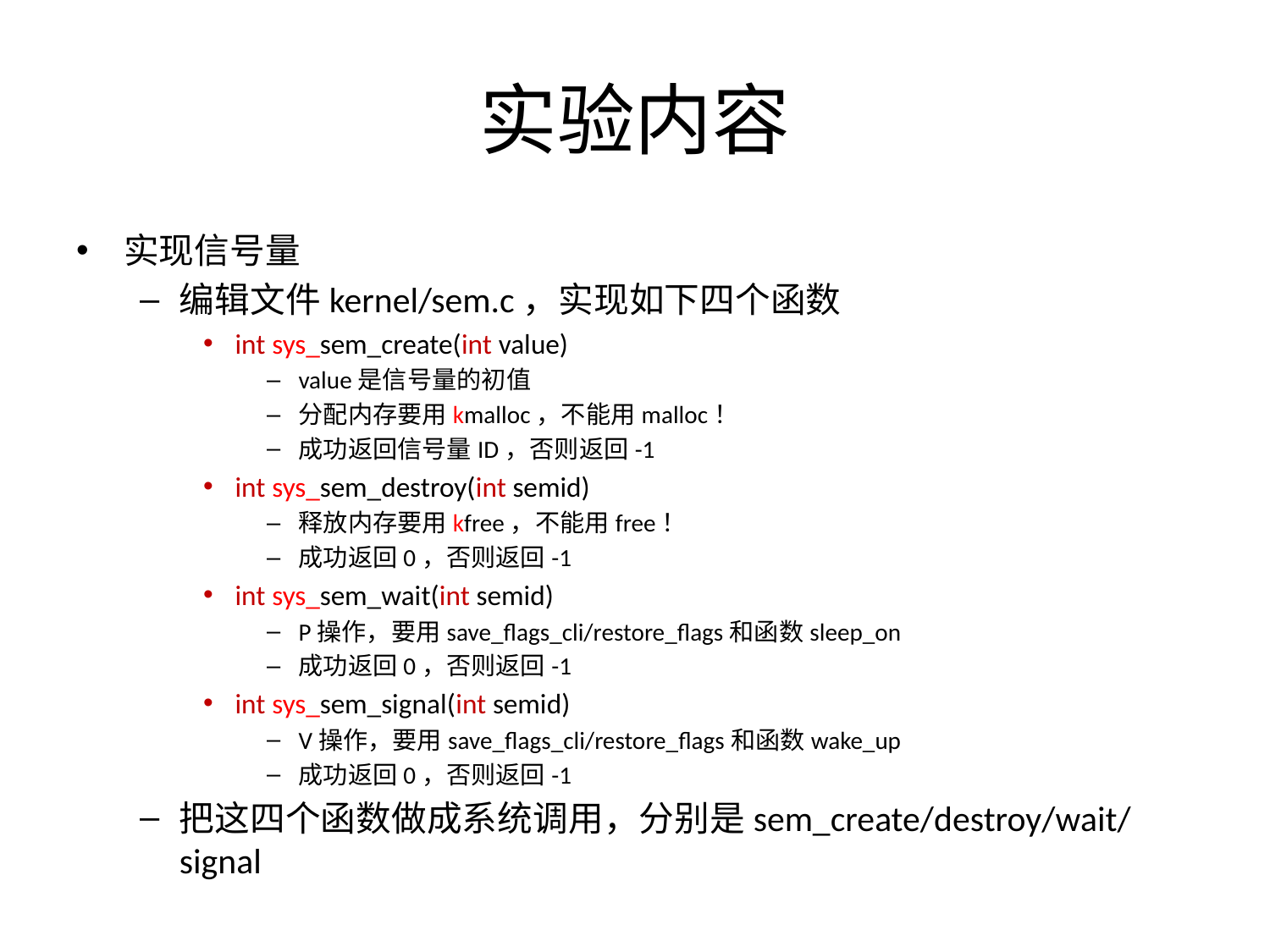

# 实验内容
实现信号量
编辑文件kernel/sem.c，实现如下四个函数
int sys_sem_create(int value)
value是信号量的初值
分配内存要用kmalloc，不能用malloc！
成功返回信号量ID，否则返回-1
int sys_sem_destroy(int semid)
释放内存要用kfree，不能用free！
成功返回0，否则返回-1
int sys_sem_wait(int semid)
P操作，要用save_flags_cli/restore_flags和函数sleep_on
成功返回0，否则返回-1
int sys_sem_signal(int semid)
V操作，要用save_flags_cli/restore_flags和函数wake_up
成功返回0，否则返回-1
把这四个函数做成系统调用，分别是sem_create/destroy/wait/signal